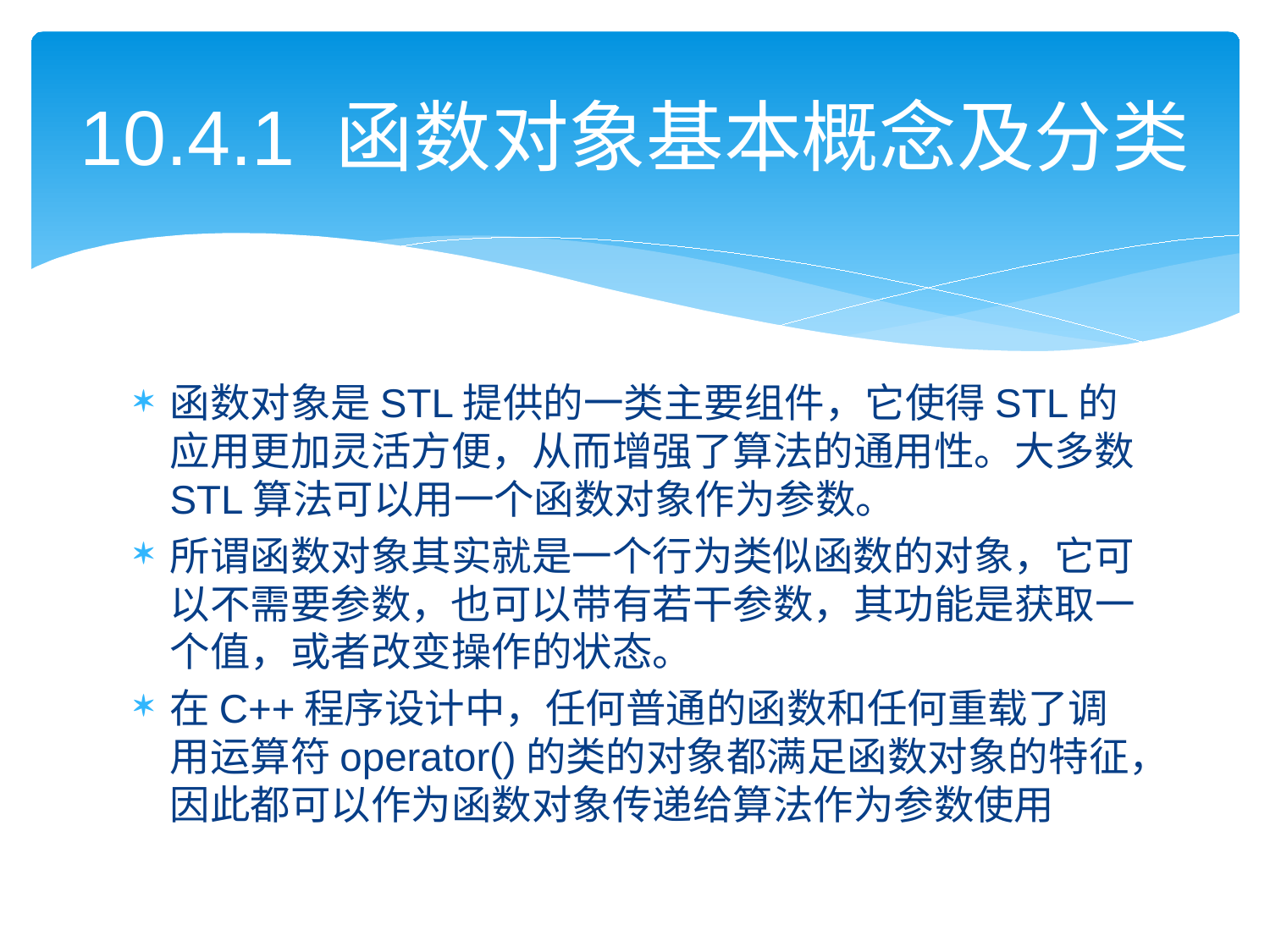

# 10.4.1 函数对象基本概念及分类
函数对象是STL提供的一类主要组件，它使得STL的应用更加灵活方便，从而增强了算法的通用性。大多数STL算法可以用一个函数对象作为参数。
所谓函数对象其实就是一个行为类似函数的对象，它可以不需要参数，也可以带有若干参数，其功能是获取一个值，或者改变操作的状态。
在C++程序设计中，任何普通的函数和任何重载了调用运算符operator()的类的对象都满足函数对象的特征，因此都可以作为函数对象传递给算法作为参数使用